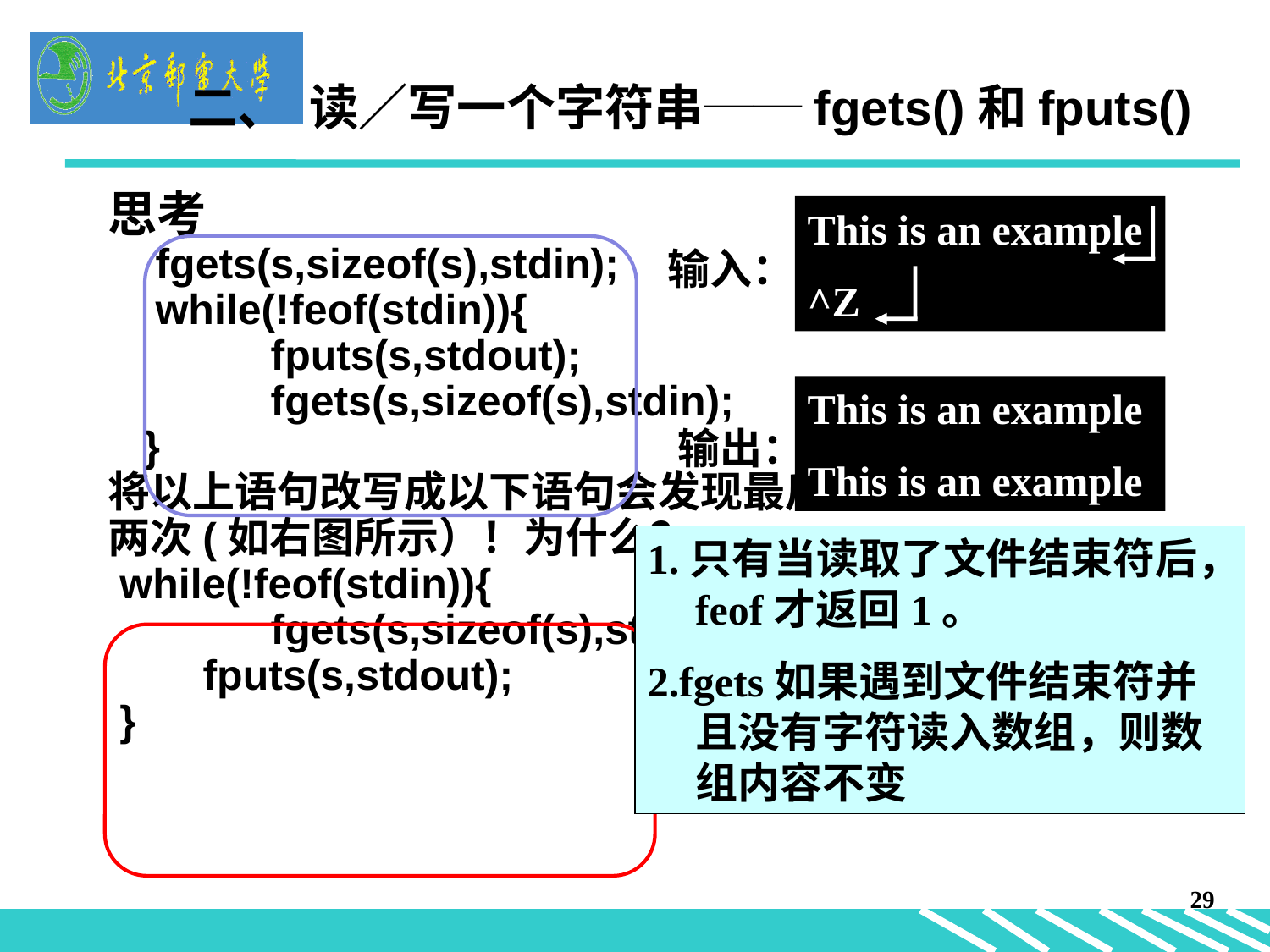

二、  读／写一个字符串──fgets()和fputs()
思考
    fgets(s,sizeof(s),stdin);
    while(!feof(stdin)){
 	   fputs(s,stdout);
 	   fgets(s,sizeof(s),stdin);
   }
将以上语句改写成以下语句会发现最后一个字符串会输出两次(如右图所示）！为什么？
 while(!feof(stdin)){
 	   fgets(s,sizeof(s),stdin);
        fputs(s,stdout);
 }

This is an example
^Z

输入：

This is an example
This is an example

输出：

1.只有当读取了文件结束符后，feof才返回1。
2.fgets如果遇到文件结束符并且没有字符读入数组，则数组内容不变

29